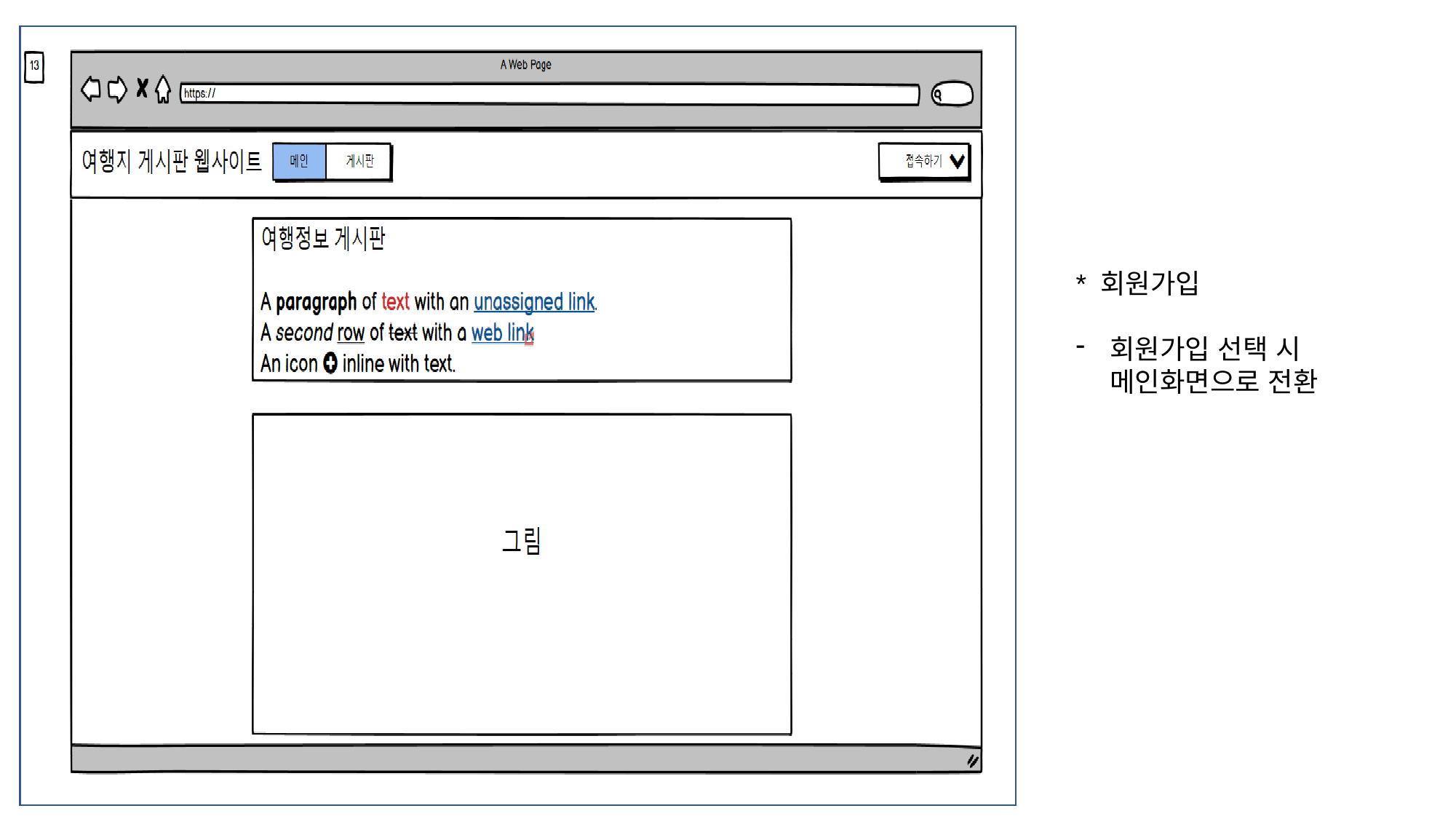

* 회원가입

회원가입 선택 시
메인화면으로 전환